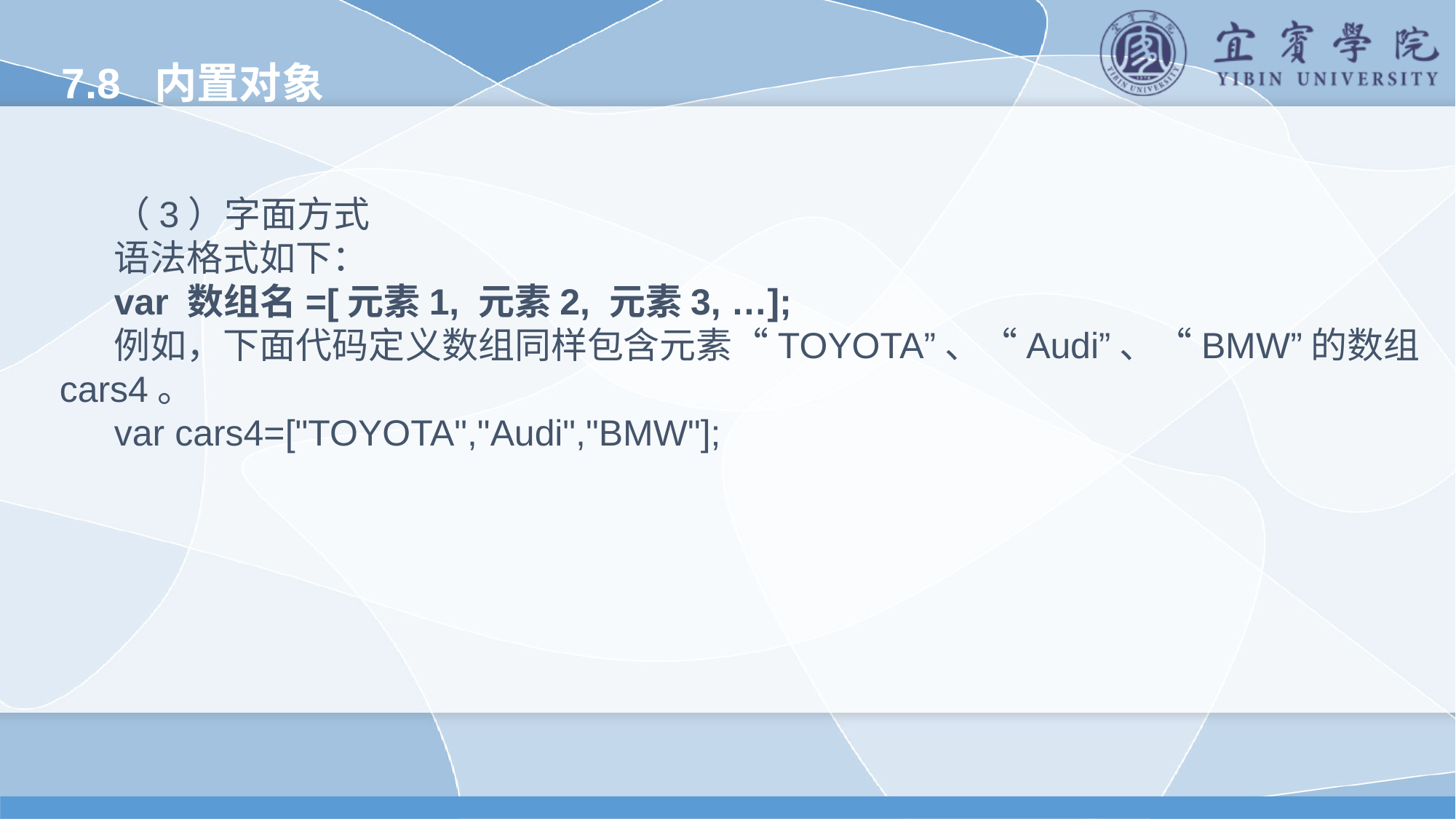

7.8  内置对象
（3）字面方式
语法格式如下：
var 数组名=[元素1, 元素2, 元素3, …];
例如，下面代码定义数组同样包含元素“TOYOTA”、“Audi”、“BMW”的数组cars4。
var cars4=["TOYOTA","Audi","BMW"];